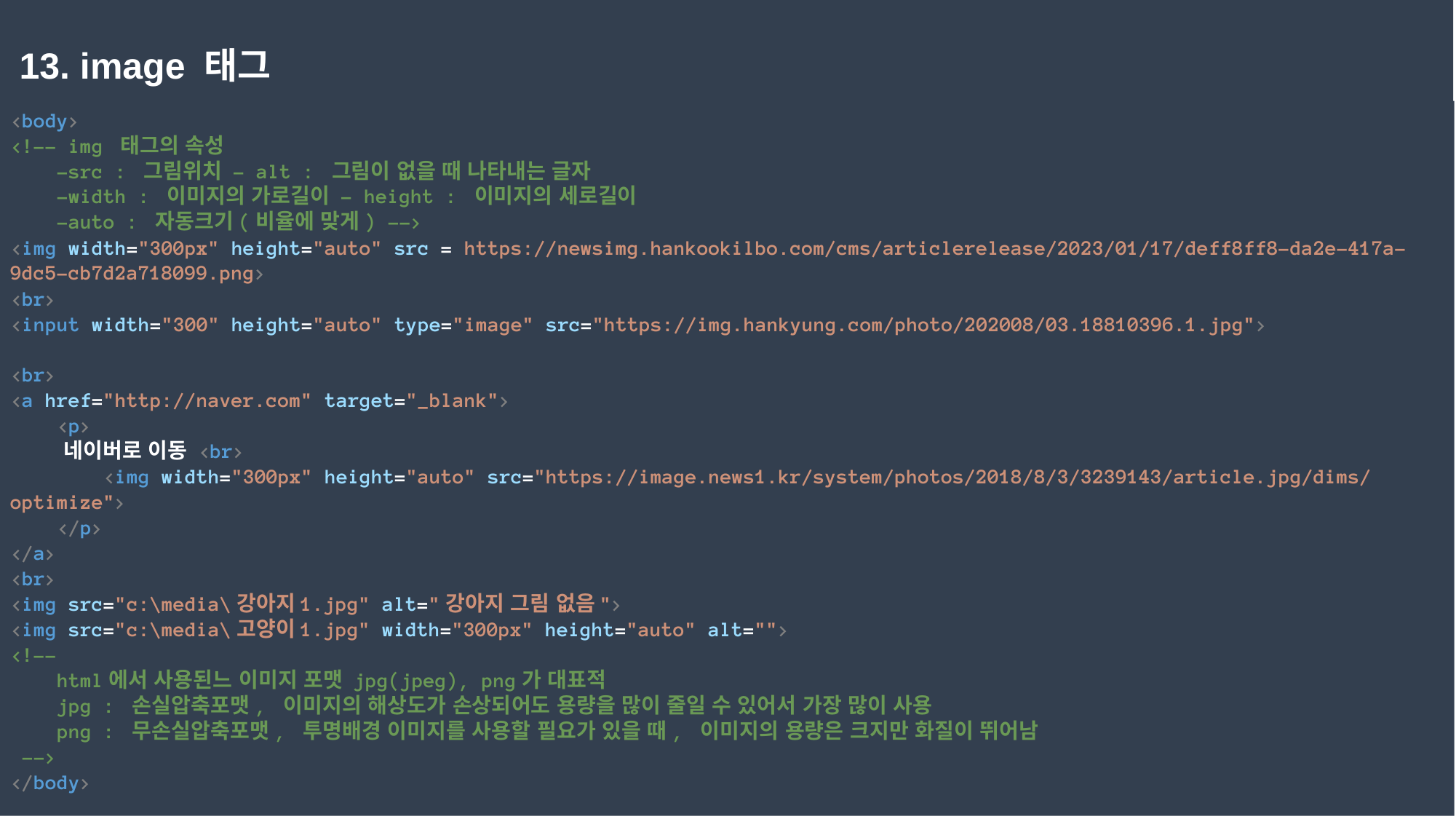

13. image 태그
<body>
<!-- img 태그의 속성
    -src : 그림위치 - alt : 그림이 없을 때 나타내는 글자
    -width : 이미지의 가로길이 - height : 이미지의 세로길이
    -auto : 자동크기(비율에 맞게) -->
<img width="300px" height="auto" src = https://newsimg.hankookilbo.com/cms/articlerelease/2023/01/17/deff8ff8-da2e-417a-9dc5-cb7d2a718099.png>
<br>
<input width="300" height="auto" type="image" src="https://img.hankyung.com/photo/202008/03.18810396.1.jpg">
<br>
<a href="http://naver.com" target="_blank">
    <p>
        네이버로 이동 <br>
        <img width="300px" height="auto" src="https://image.news1.kr/system/photos/2018/8/3/3239143/article.jpg/dims/optimize">
    </p>
</a>
<br>
<img src="c:\media\강아지1.jpg" alt="강아지 그림 없음">
<img src="c:\media\고양이1.jpg" width="300px" height="auto" alt="">
<!--
    html에서 사용된느 이미지 포맷 jpg(jpeg), png가 대표적
    jpg : 손실압축포맷, 이미지의 해상도가 손상되어도 용량을 많이 줄일 수 있어서 가장 많이 사용
    png : 무손실압축포맷, 투명배경 이미지를 사용할 필요가 있을 때, 이미지의 용량은 크지만 화질이 뛰어남
 -->
</body>

2023-02-13
권민지